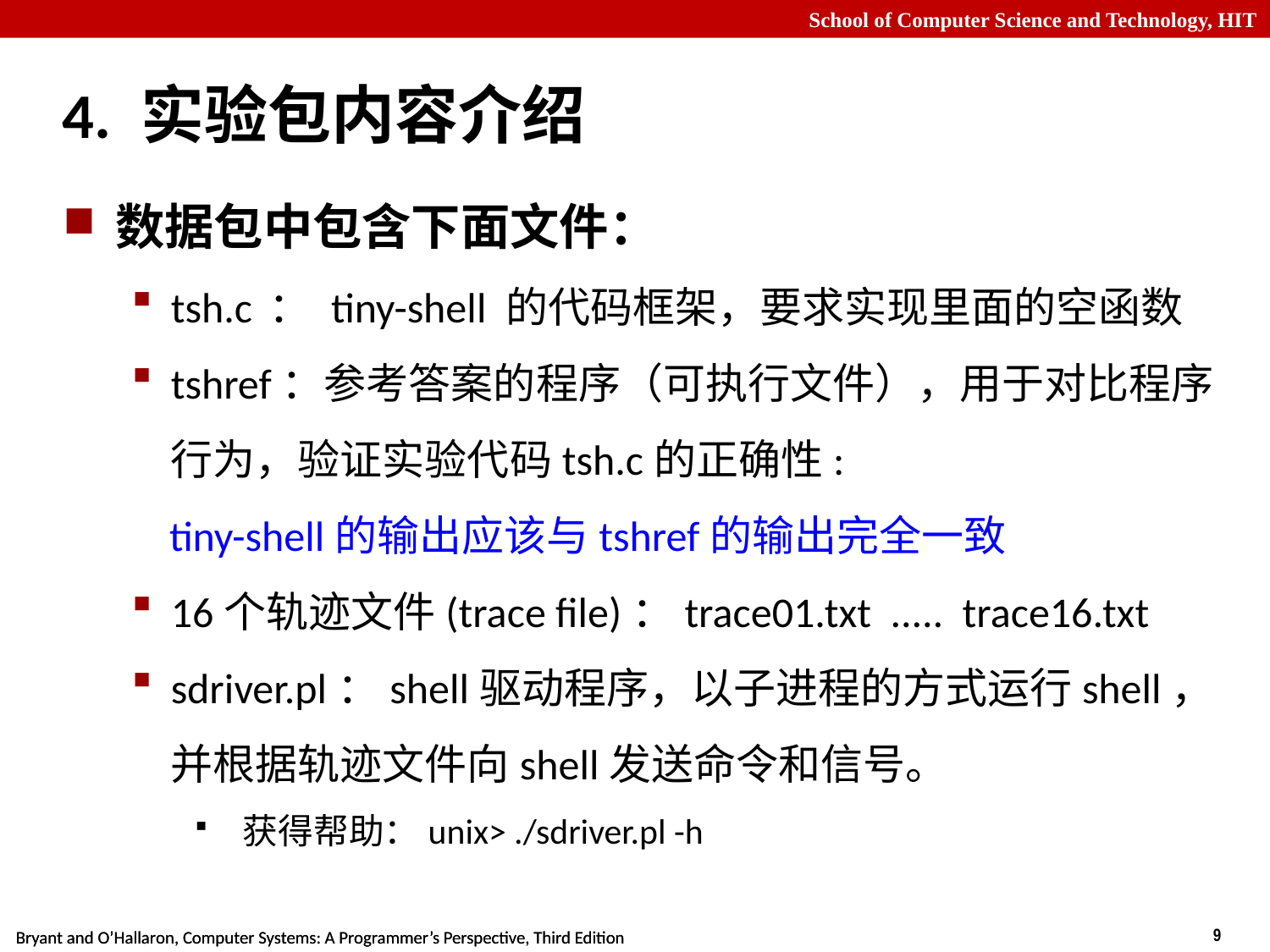

# 4. 实验包内容介绍
数据包中包含下面文件：
tsh.c ： tiny-shell 的代码框架，要求实现里面的空函数
tshref：参考答案的程序（可执行文件），用于对比程序行为，验证实验代码tsh.c的正确性:
    tiny-shell的输出应该与tshref的输出完全一致
16个轨迹文件(trace file)：trace01.txt  .....  trace16.txt
sdriver.pl：shell驱动程序，以子进程的方式运行shell，并根据轨迹文件向shell发送命令和信号。
 获得帮助：unix> ./sdriver.pl -h